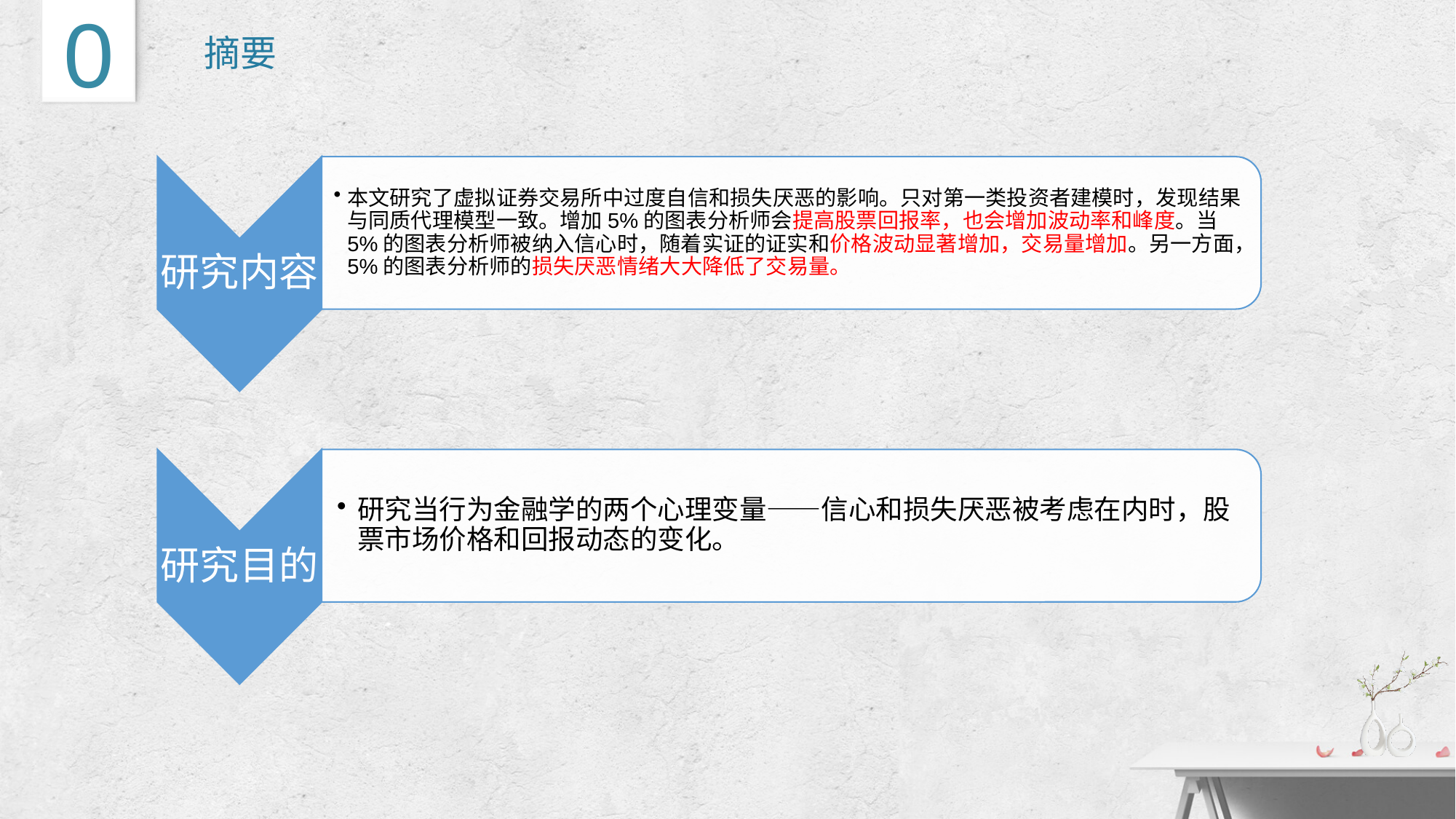

0
摘要
研究内容
本文研究了虚拟证券交易所中过度自信和损失厌恶的影响。只对第一类投资者建模时，发现结果与同质代理模型一致。增加5%的图表分析师会提高股票回报率，也会增加波动率和峰度。当5%的图表分析师被纳入信心时，随着实证的证实和价格波动显著增加，交易量增加。另一方面，5%的图表分析师的损失厌恶情绪大大降低了交易量。
研究目的
研究当行为金融学的两个心理变量——信心和损失厌恶被考虑在内时，股票市场价格和回报动态的变化。